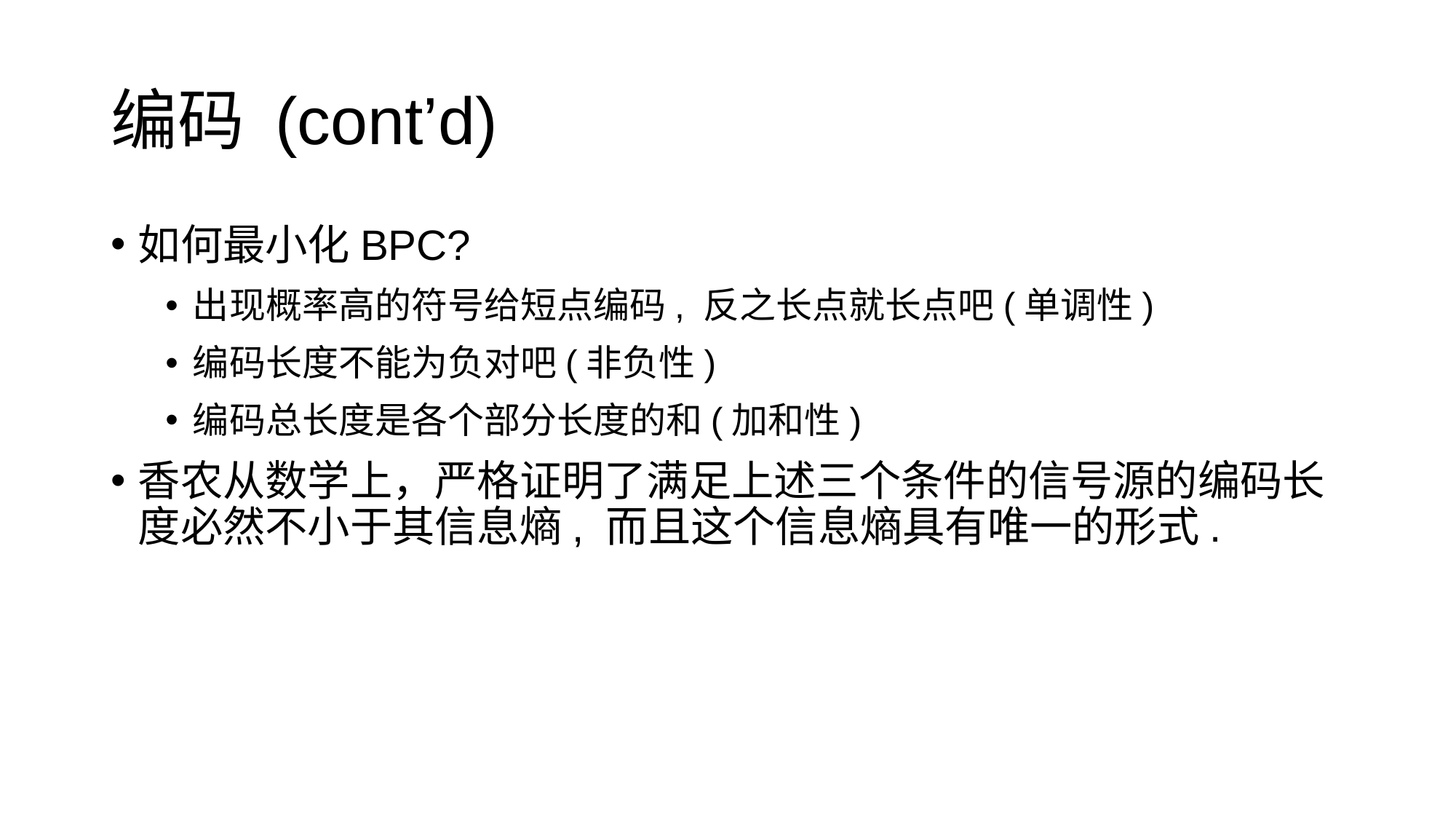

# 编码 (cont’d)
如何最小化BPC?
出现概率高的符号给短点编码, 反之长点就长点吧(单调性)
编码长度不能为负对吧(非负性)
编码总长度是各个部分长度的和(加和性)
香农从数学上，严格证明了满足上述三个条件的信号源的编码长度必然不小于其信息熵, 而且这个信息熵具有唯一的形式.